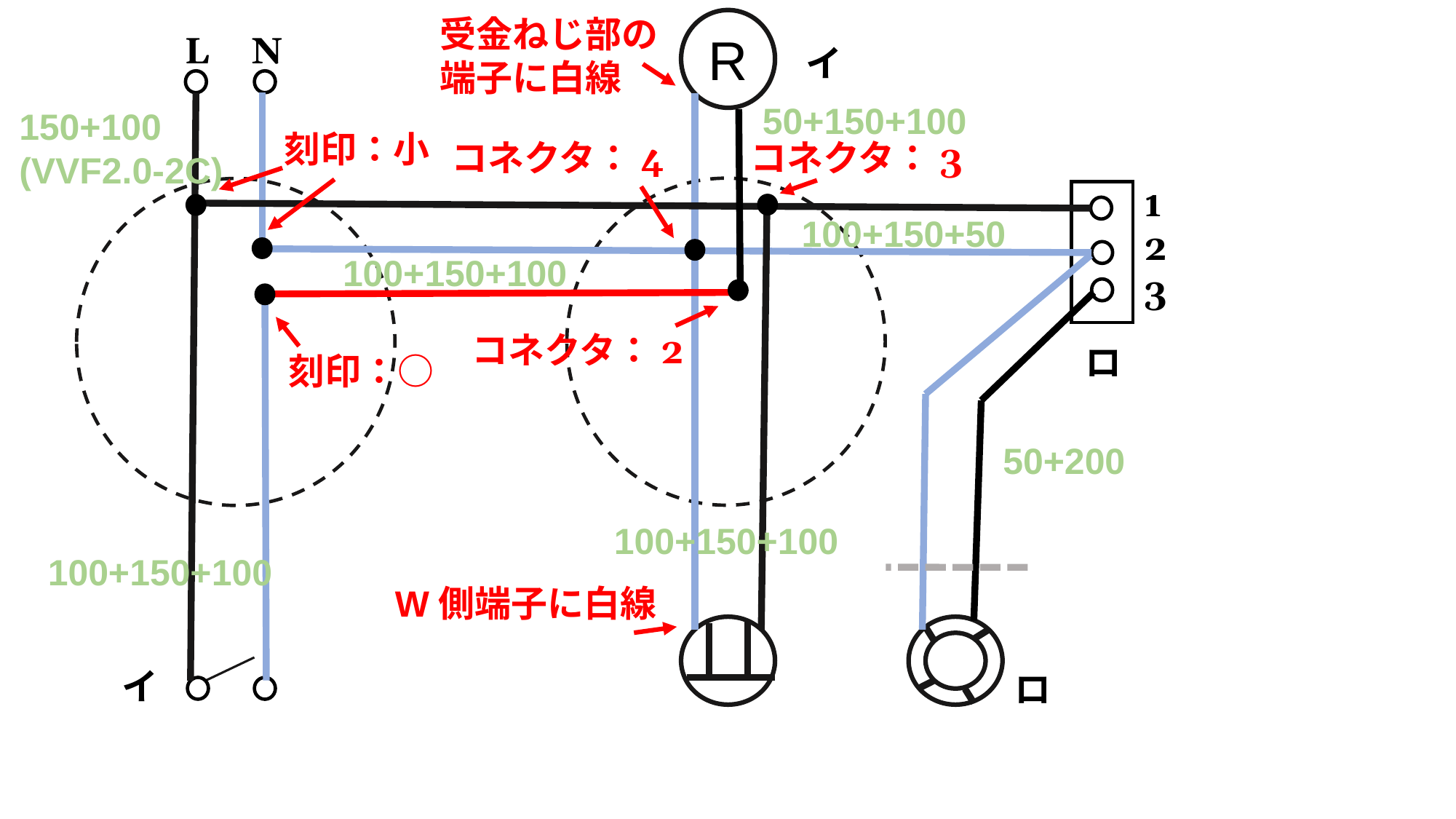

受金ねじ部の
端子に白線
R
L
N
イ

50+150+100
150+100
(VVF2.0-2C)
刻印：小
コネクタ：4
コネクタ：3
1
2
3

100+150+50

100+150+100

コネクタ：2
ロ
刻印：○
50+200
100+150+100
100+150+100
W側端子に白線

イ
ロ